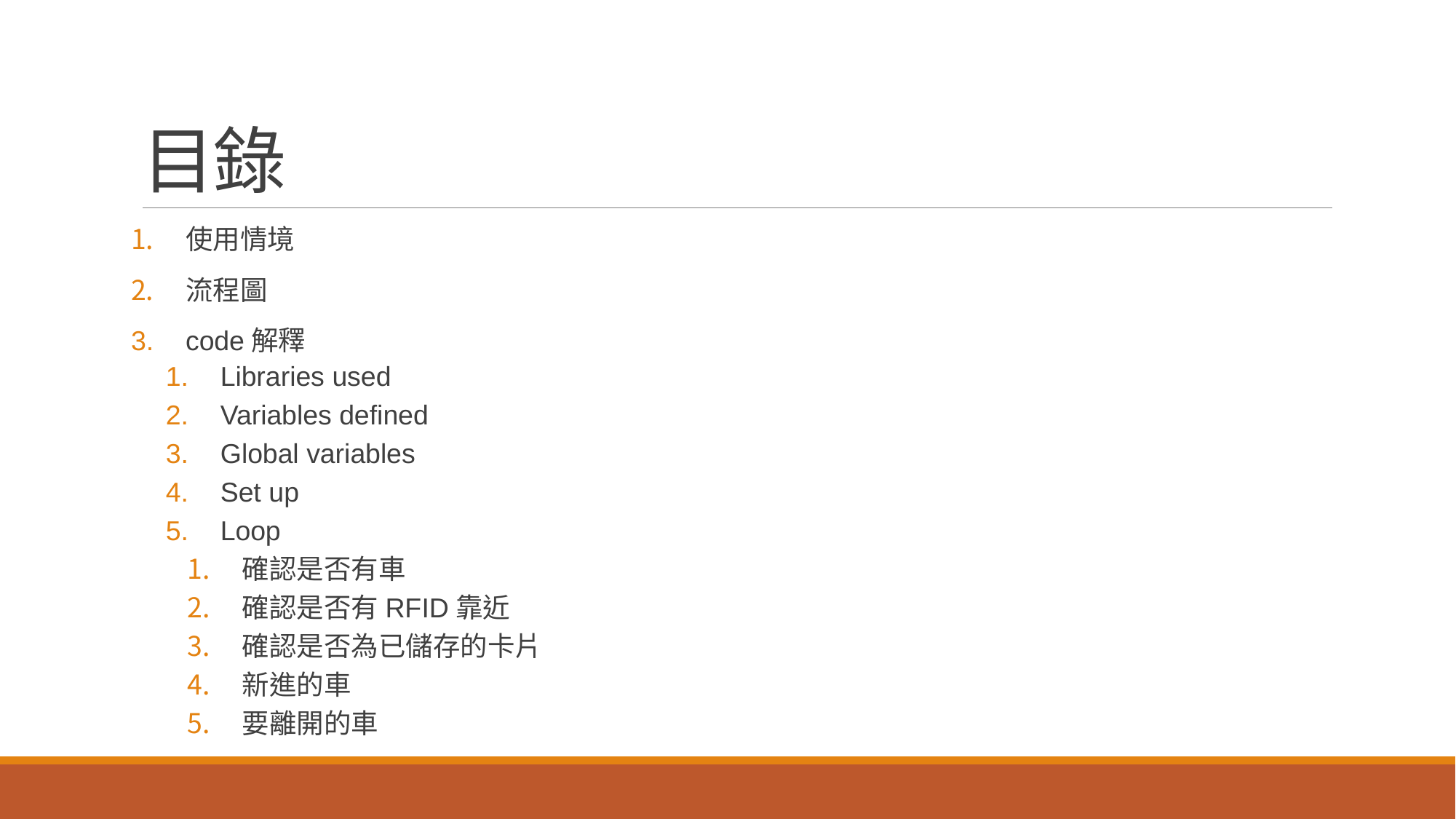

# 目錄
使用情境
流程圖
code解釋
Libraries used
Variables defined
Global variables
Set up
Loop
確認是否有車
確認是否有RFID靠近
確認是否為已儲存的卡片
新進的車
要離開的車